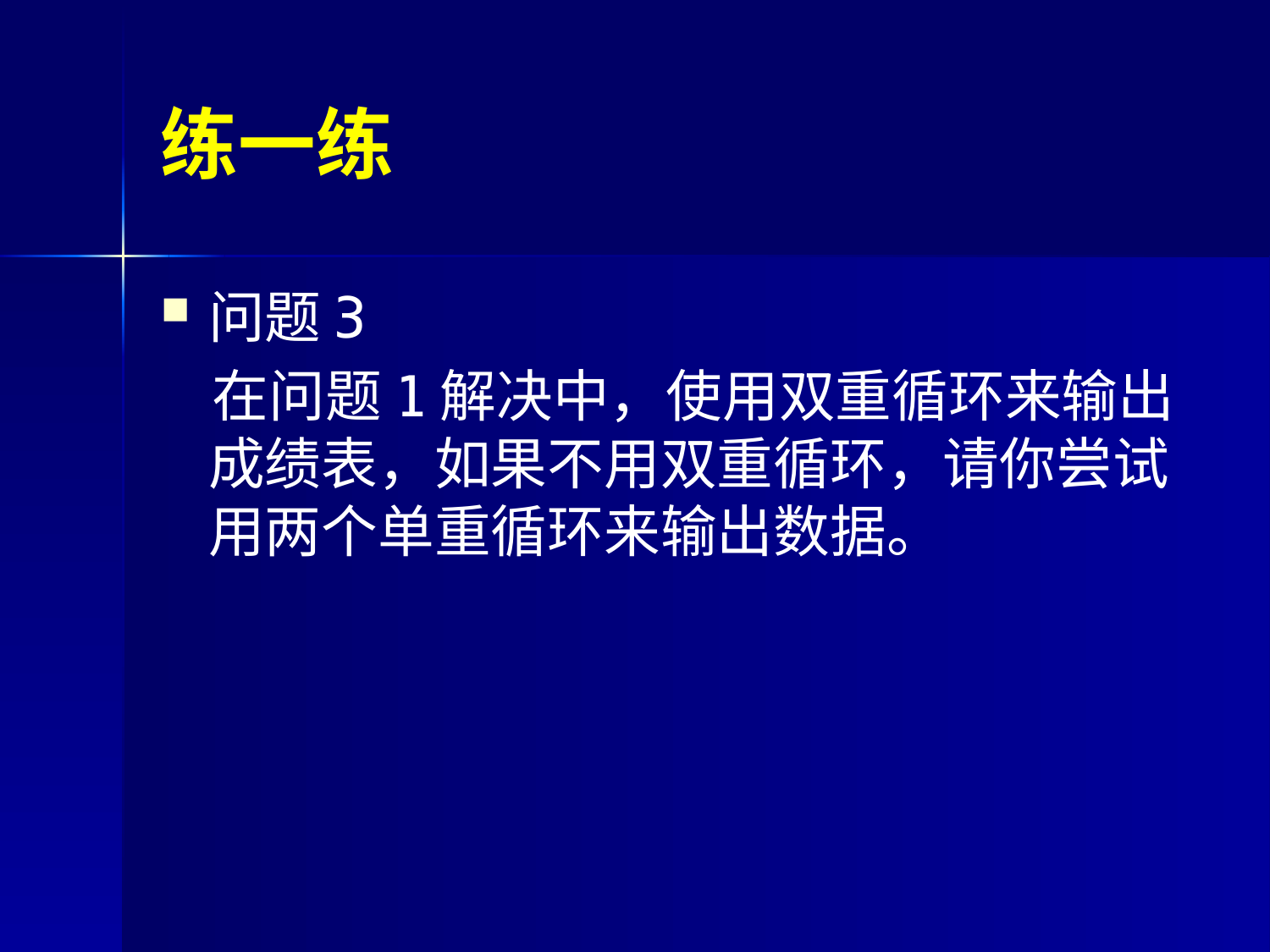

# 练一练
问题3
   在问题1解决中，使用双重循环来输出成绩表，如果不用双重循环，请你尝试用两个单重循环来输出数据。